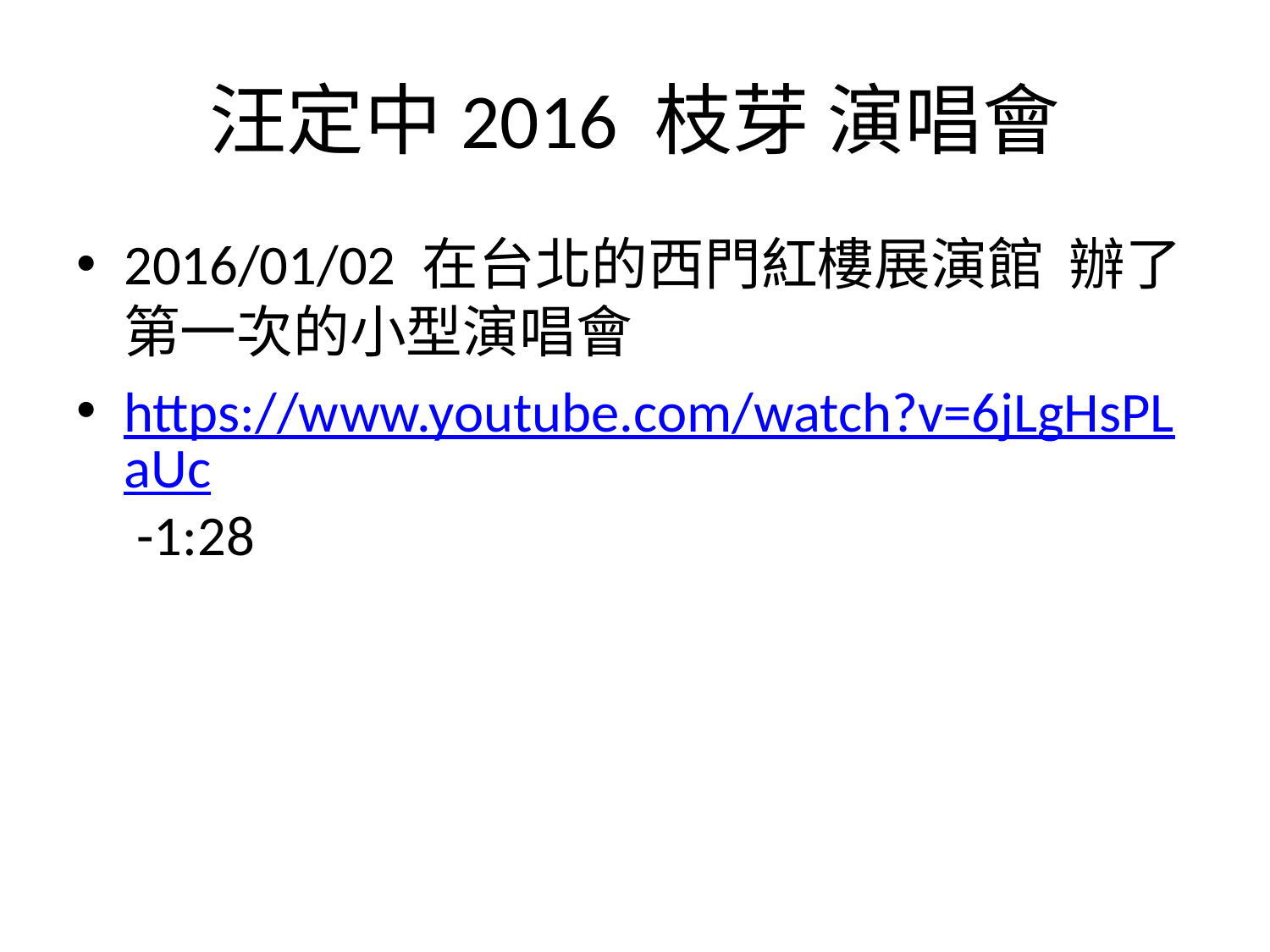

# 汪定中2016 枝芽 演唱會
2016/01/02 在台北的西門紅樓展演館  辦了第一次的小型演唱會
https://www.youtube.com/watch?v=6jLgHsPLaUc -1:28